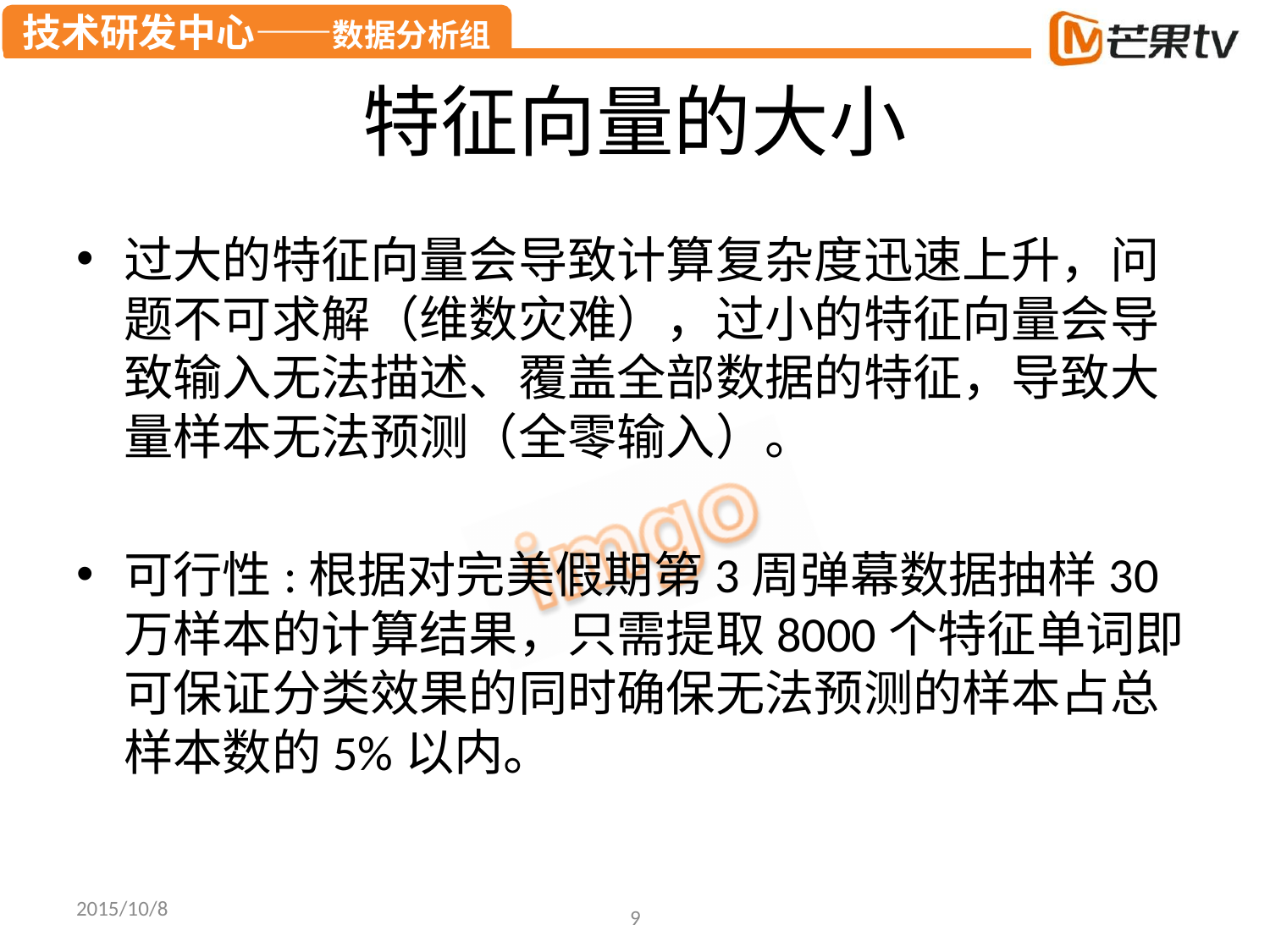

# 特征向量的大小
过大的特征向量会导致计算复杂度迅速上升，问题不可求解（维数灾难），过小的特征向量会导致输入无法描述、覆盖全部数据的特征，导致大量样本无法预测（全零输入）。

可行性:根据对完美假期第3周弹幕数据抽样30万样本的计算结果，只需提取8000个特征单词即可保证分类效果的同时确保无法预测的样本占总样本数的5%以内。
2015/10/8
9